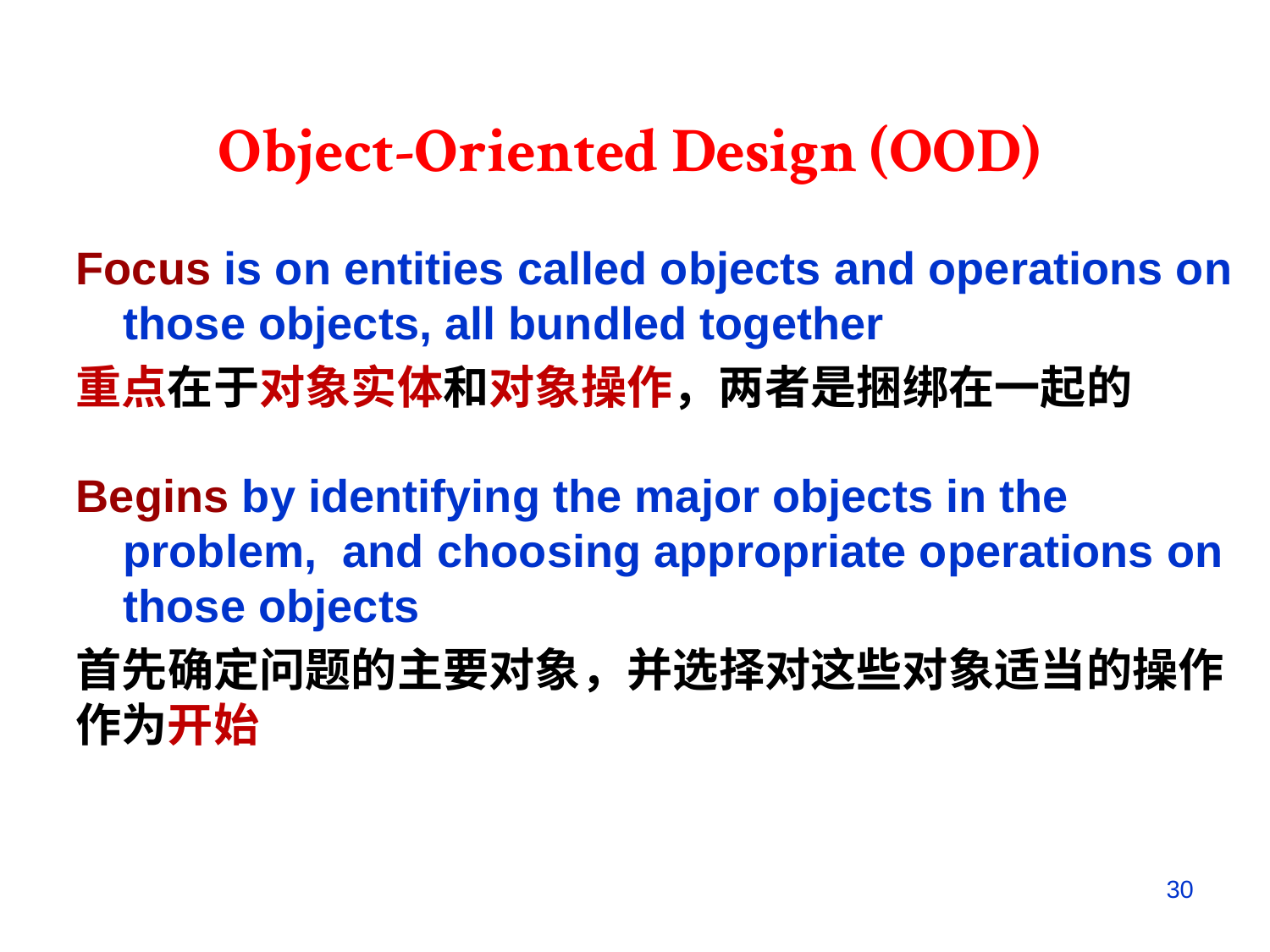

Object-Oriented Design (OOD)
Focus is on entities called objects and operations on those objects, all bundled together
重点在于对象实体和对象操作，两者是捆绑在一起的

Begins by identifying the major objects in the problem,  and choosing appropriate operations on those objects
首先确定问题的主要对象，并选择对这些对象适当的操作作为开始
30